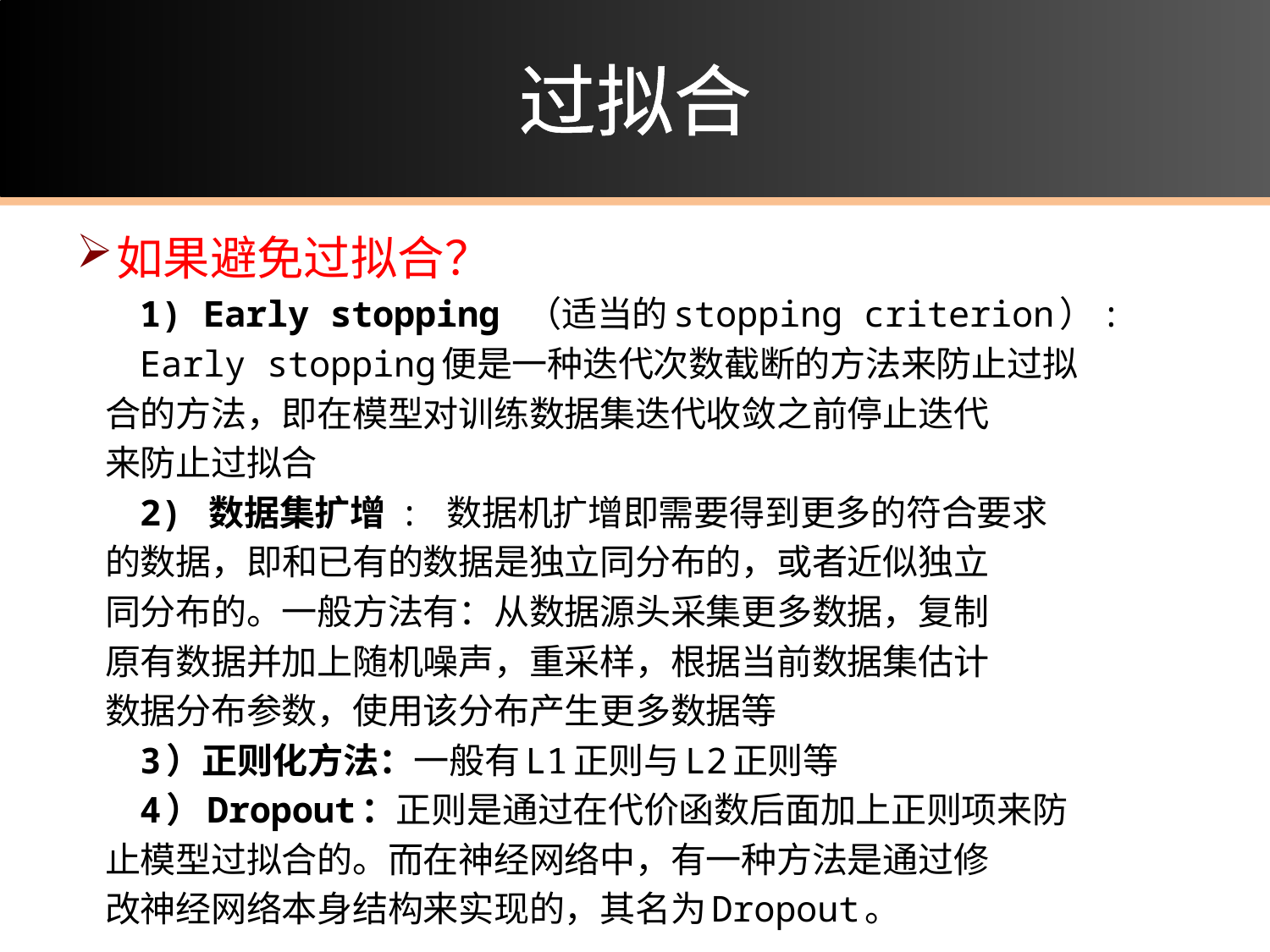

# 过拟合
如果避免过拟合？
   1) Early stopping （适当的stopping criterion）:
   Early stopping便是一种迭代次数截断的方法来防止过拟
   合的方法，即在模型对训练数据集迭代收敛之前停止迭代
   来防止过拟合
   2) 数据集扩增 : 数据机扩增即需要得到更多的符合要求
   的数据，即和已有的数据是独立同分布的，或者近似独立
   同分布的。一般方法有：从数据源头采集更多数据，复制
   原有数据并加上随机噪声，重采样，根据当前数据集估计
   数据分布参数，使用该分布产生更多数据等
   3）正则化方法：一般有L1正则与L2正则等
   4）Dropout：正则是通过在代价函数后面加上正则项来防
   止模型过拟合的。而在神经网络中，有一种方法是通过修
   改神经网络本身结构来实现的，其名为Dropout。